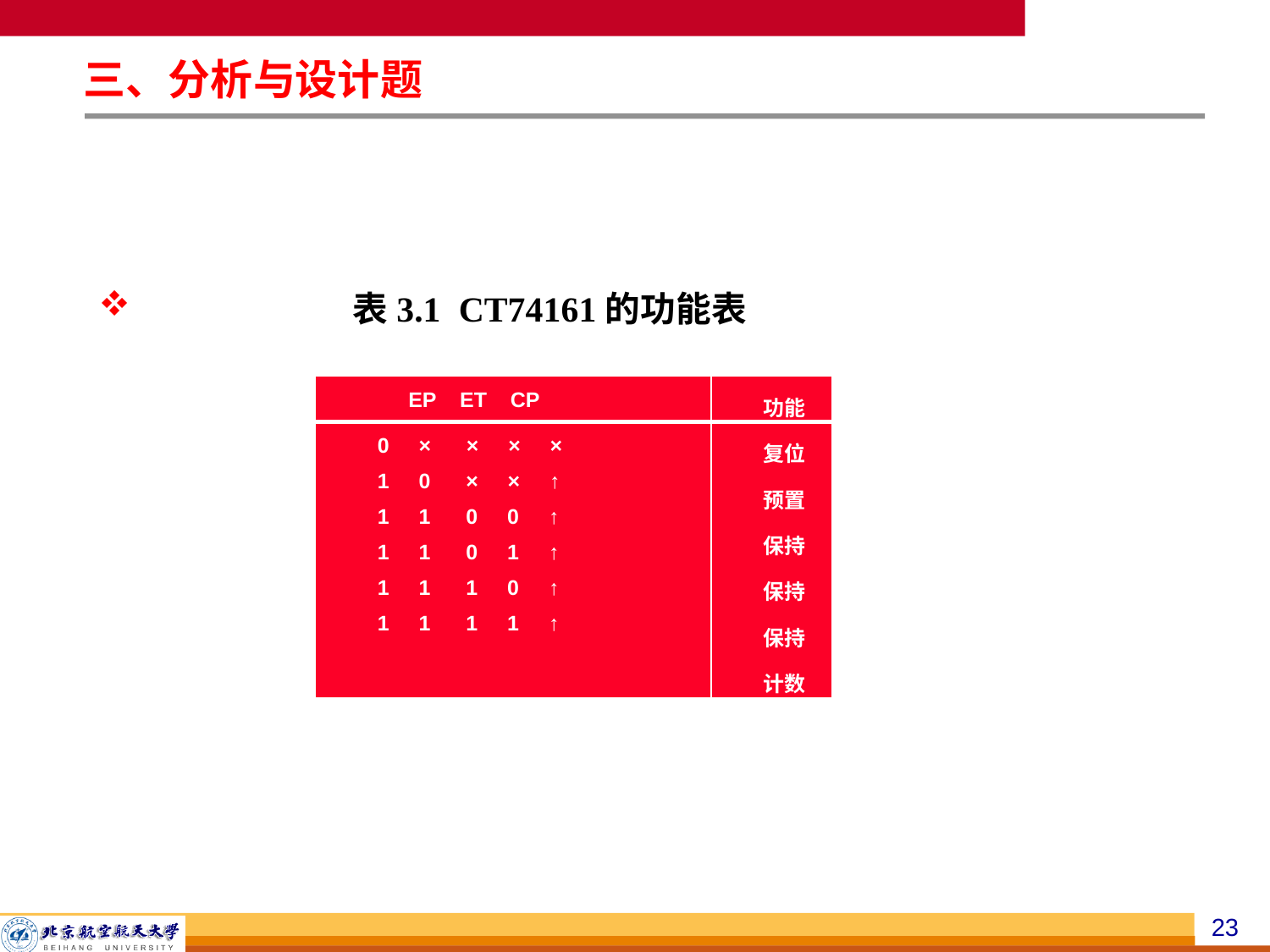

三、分析与设计题
		表3.1  CT74161的功能表
| EP ET CP | 功能 |
| --- | --- |
| 0 × × × × 1 0 × × ↑ 1 1 0 0 ↑ 1 1 0 1 ↑ 1 1 1 0 ↑ 1 1 1 1 ↑ | 复位 预置 保持 保持 保持 计数 |